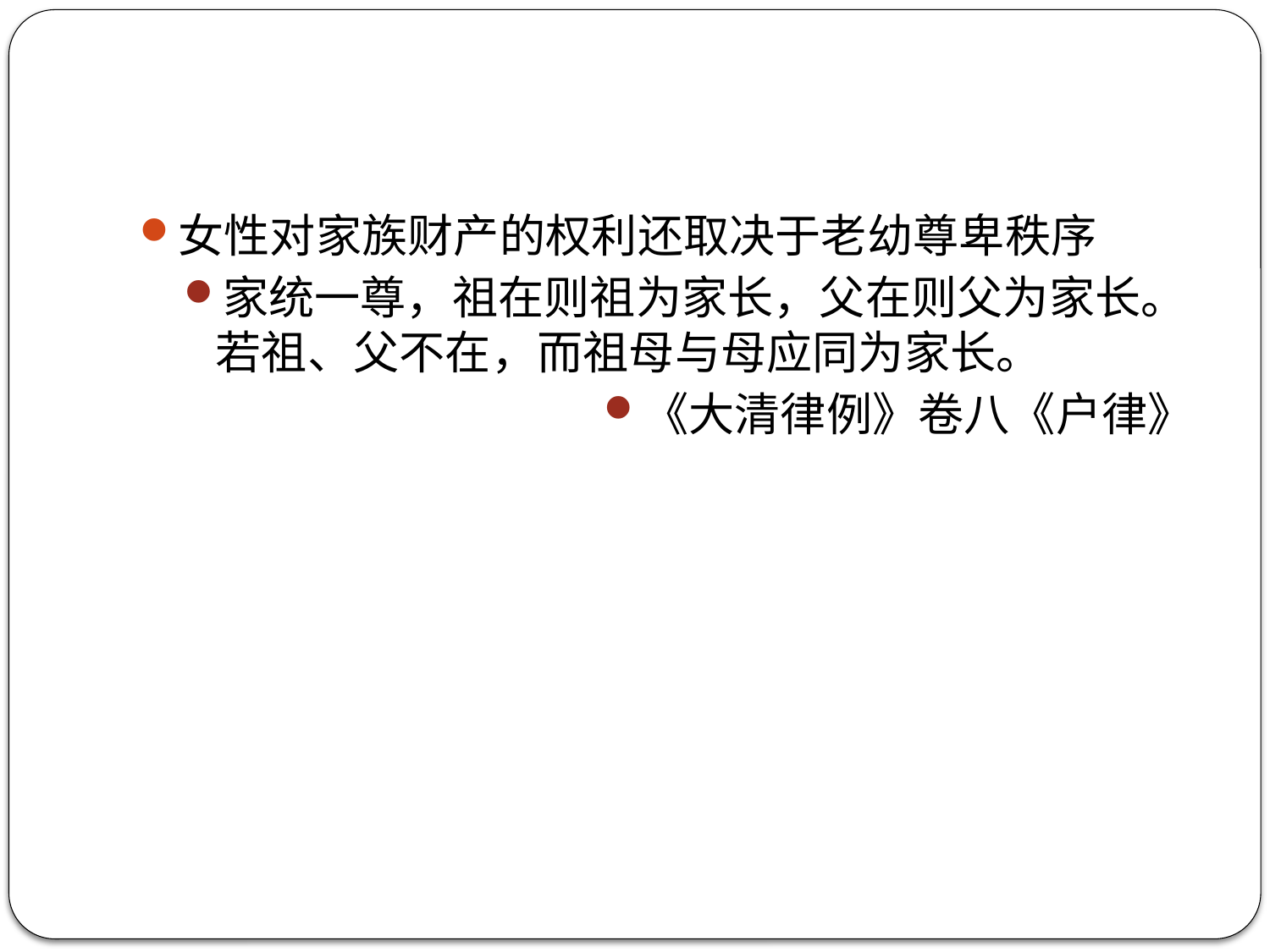

#
女性对家族财产的权利还取决于老幼尊卑秩序
家统一尊，祖在则祖为家长，父在则父为家长。若祖、父不在，而祖母与母应同为家长。
《大清律例》卷八《户律》